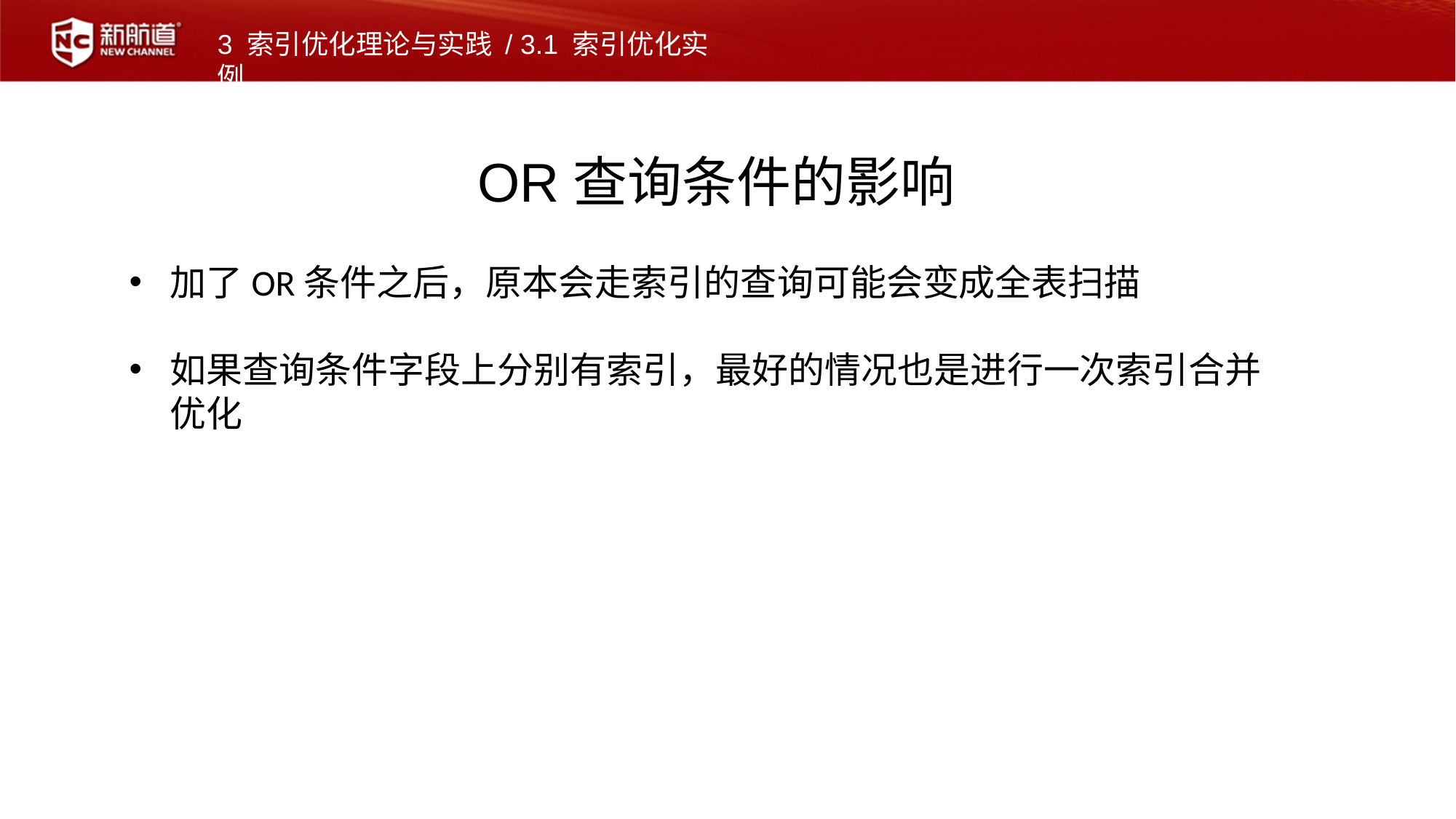

3 索引优化理论与实践 / 3.1 索引优化实例
OR查询条件的影响
加了OR条件之后，原本会走索引的查询可能会变成全表扫描

如果查询条件字段上分别有索引，最好的情况也是进行一次索引合并优化